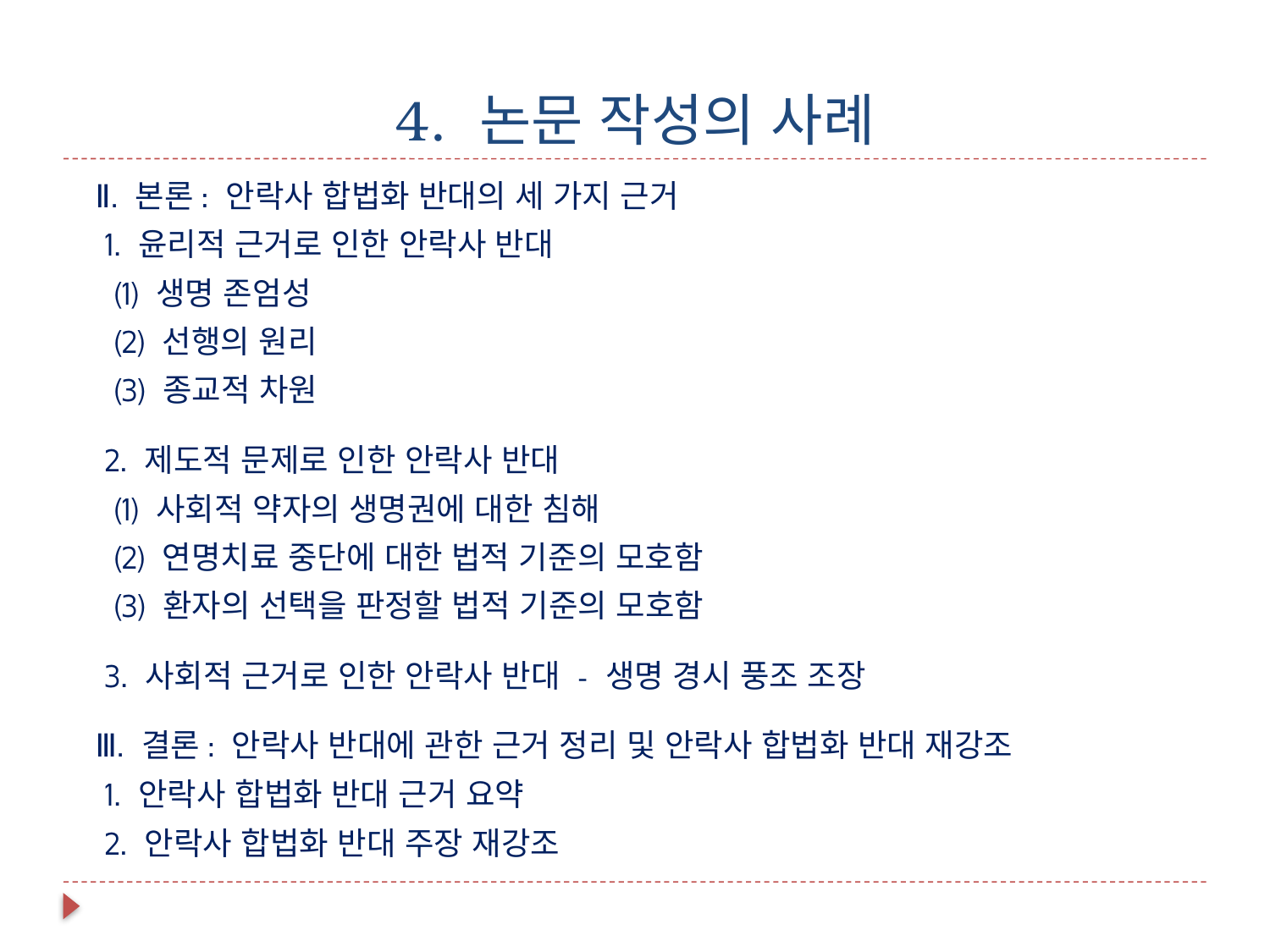

# 4. 논문 작성의 사례
  Ⅱ. 본론: 안락사 합법화 반대의 세 가지 근거
   1. 윤리적 근거로 인한 안락사 반대
    (1) 생명 존엄성
    (2) 선행의 원리
    (3) 종교적 차원

   2. 제도적 문제로 인한 안락사 반대
    (1) 사회적 약자의 생명권에 대한 침해
    (2) 연명치료 중단에 대한 법적 기준의 모호함
    (3) 환자의 선택을 판정할 법적 기준의 모호함

   3. 사회적 근거로 인한 안락사 반대 - 생명 경시 풍조 조장

  Ⅲ. 결론: 안락사 반대에 관한 근거 정리 및 안락사 합법화 반대 재강조
   1. 안락사 합법화 반대 근거 요약
   2. 안락사 합법화 반대 주장 재강조